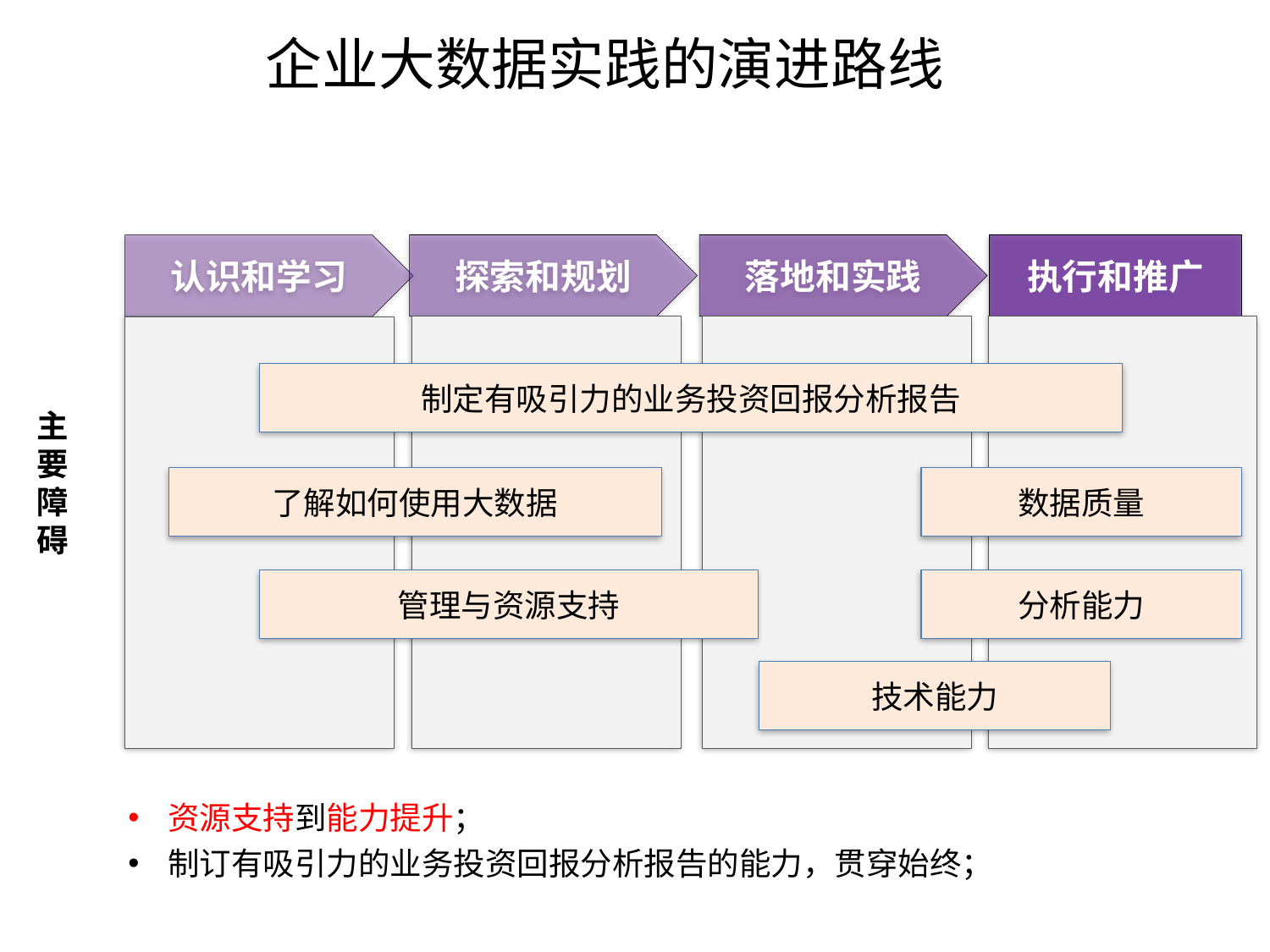

# 企业大数据实践的演进路线
探索和规划
落地和实践
执行和推广
认识和学习

制定有吸引力的业务投资回报分析报告
主要障碍
了解如何使用大数据
数据质量
管理与资源支持
分析能力
技术能力
资源支持到能力提升；
制订有吸引力的业务投资回报分析报告的能力，贯穿始终；